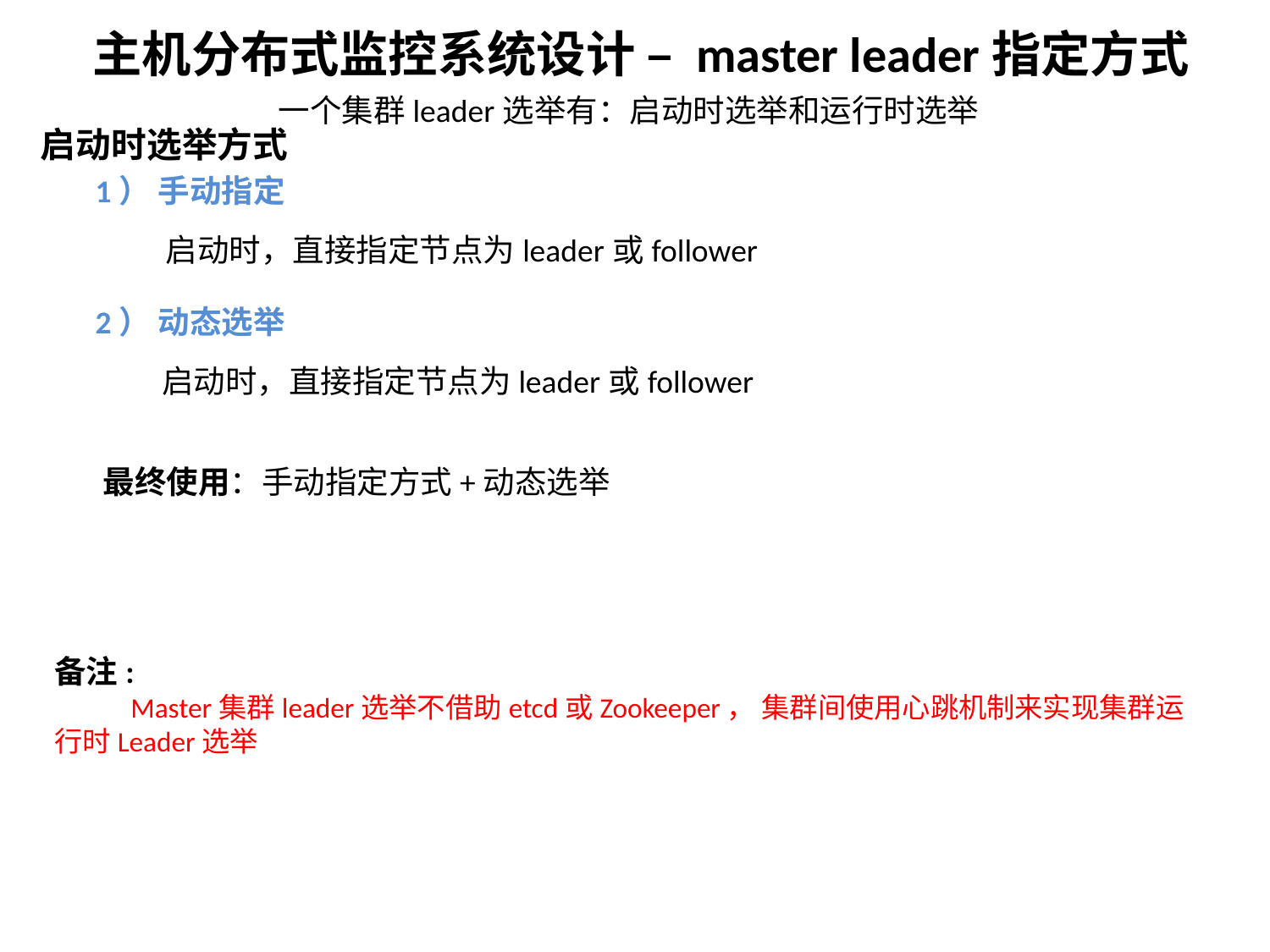

主机分布式监控系统设计 – master leader指定方式
一个集群leader选举有：启动时选举和运行时选举
启动时选举方式
1） 手动指定
启动时，直接指定节点为leader或follower
2） 动态选举
启动时，直接指定节点为leader或follower
最终使用：手动指定方式+动态选举
备注:
            Master集群leader选举不借助etcd或Zookeeper， 集群间使用心跳机制来实现集群运行时Leader选举